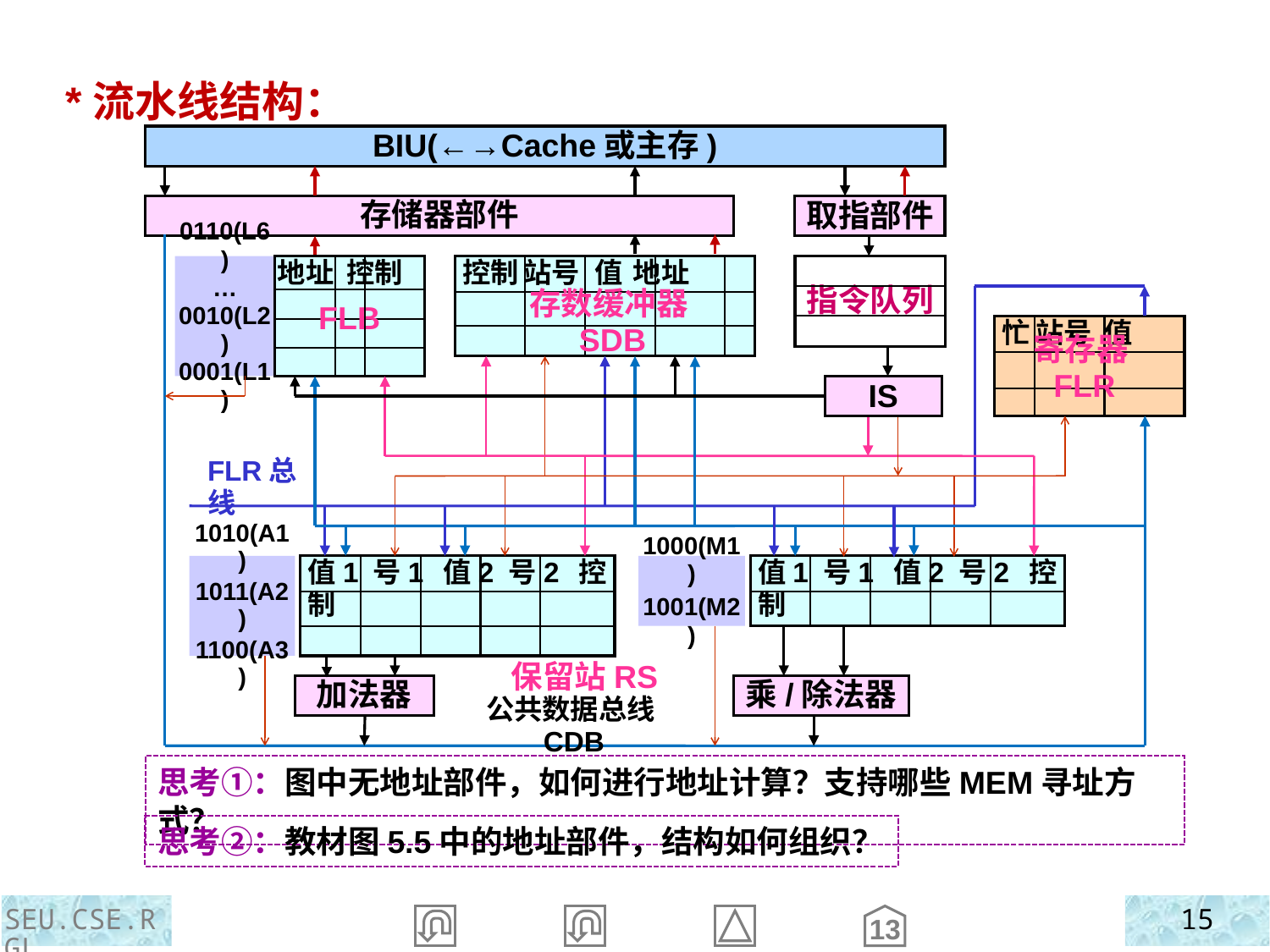

*流水线结构：
BIU(←→Cache或主存)
存储器部件
取指部件
地址  控制
指令队列
控制 站号 值  地址
0110(L6)
…
0010(L2)
0001(L1)
FLB
存数缓冲器SDB
忙 站号  值
寄存器FLR
IS
FLR总线
1010(A1)
1011(A2)
1100(A3)
值1 号1 值2 号2 控制
1000(M1)
1001(M2)
值1 号1 值2 号2 控制
保留站RS
加法器
乘/除法器
公共数据总线CDB
思考①：图中无地址部件，如何进行地址计算？支持哪些MEM寻址方式？
思考②：教材图5.5中的地址部件，结构如何组织？
SEU.CSE.RGL
15

13